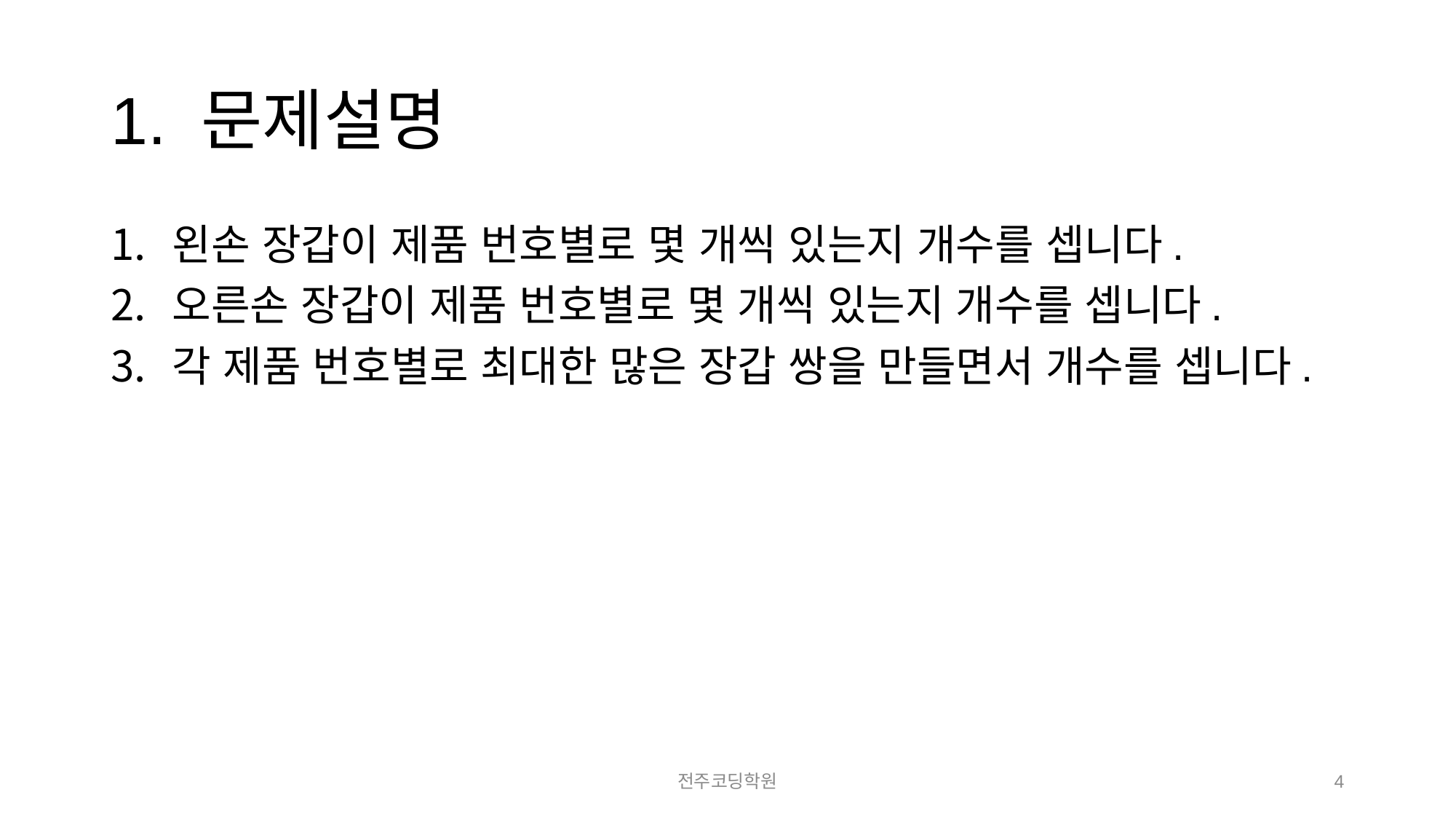

# 1. 문제설명
왼손 장갑이 제품 번호별로 몇 개씩 있는지 개수를 셉니다.
오른손 장갑이 제품 번호별로 몇 개씩 있는지 개수를 셉니다.
각 제품 번호별로 최대한 많은 장갑 쌍을 만들면서 개수를 셉니다.
전주코딩학원
4